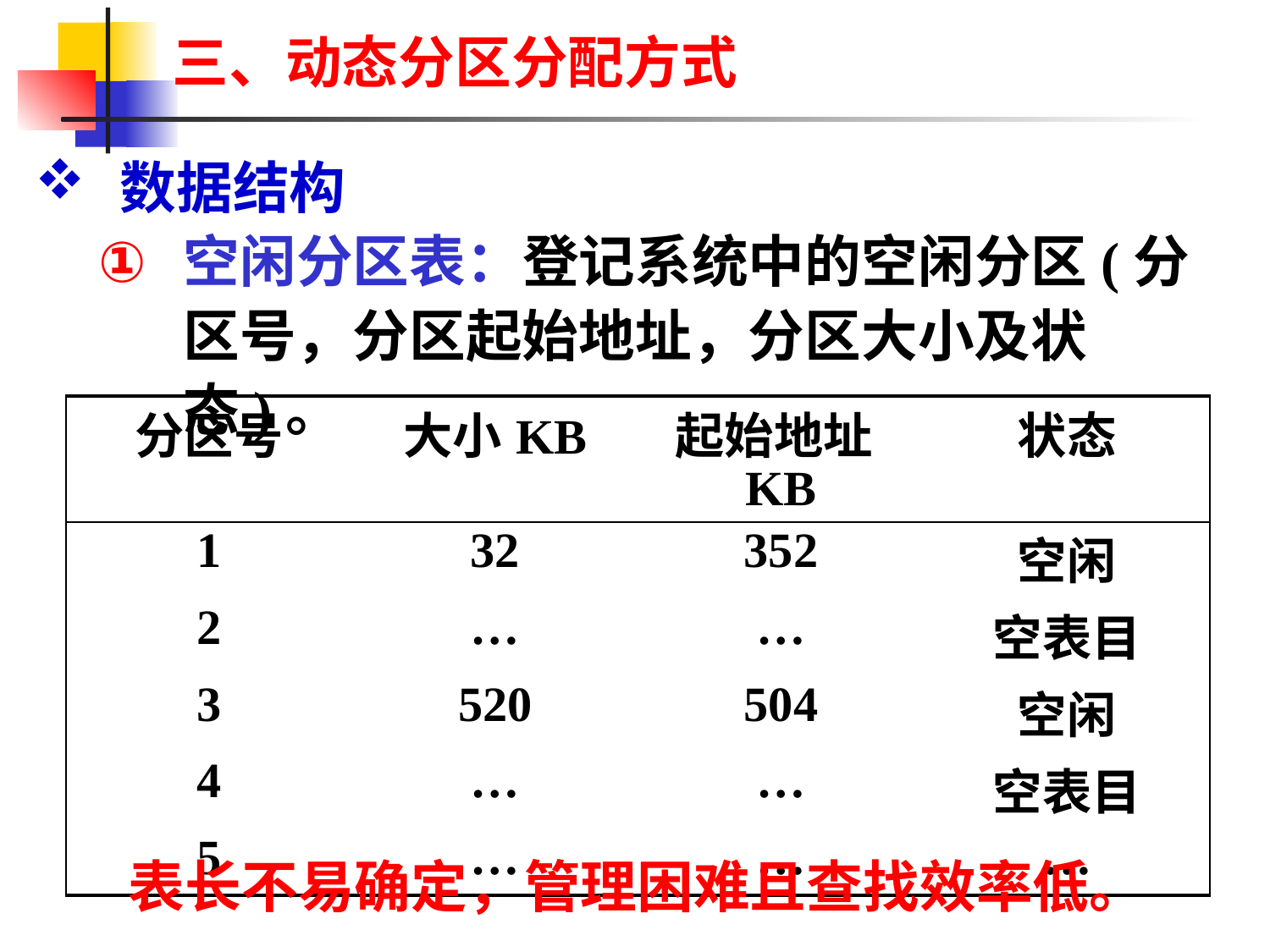

# 三、动态分区分配方式
数据结构
空闲分区表：登记系统中的空闲分区(分区号，分区起始地址，分区大小及状态)。
| 分区号 | 大小KB | 起始地址KB | 状态 |
| --- | --- | --- | --- |
| 1 | 32 | 352 | 空闲 |
| 2 | … | … | 空表目 |
| 3 | 520 | 504 | 空闲 |
| 4 | … | … | 空表目 |
| 5 | … | … | … |
表长不易确定，管理困难且查找效率低。